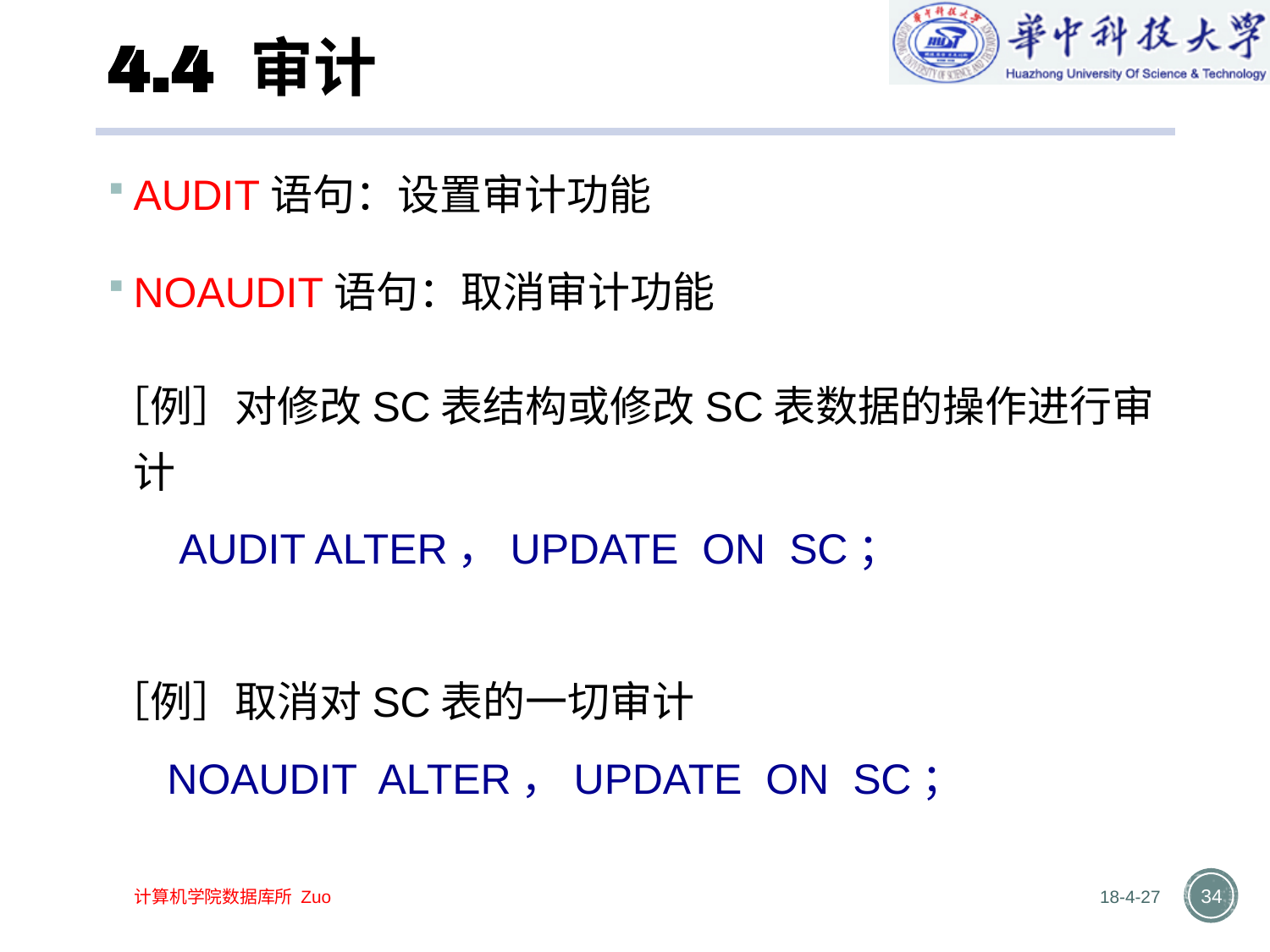

# 4.4 审计
AUDIT语句：设置审计功能
NOAUDIT语句：取消审计功能

［例］对修改SC表结构或修改SC表数据的操作进行审计
      AUDIT ALTER，UPDATE  ON  SC；

［例］取消对SC表的一切审计
     NOAUDIT  ALTER，UPDATE  ON  SC；

18-4-27
34